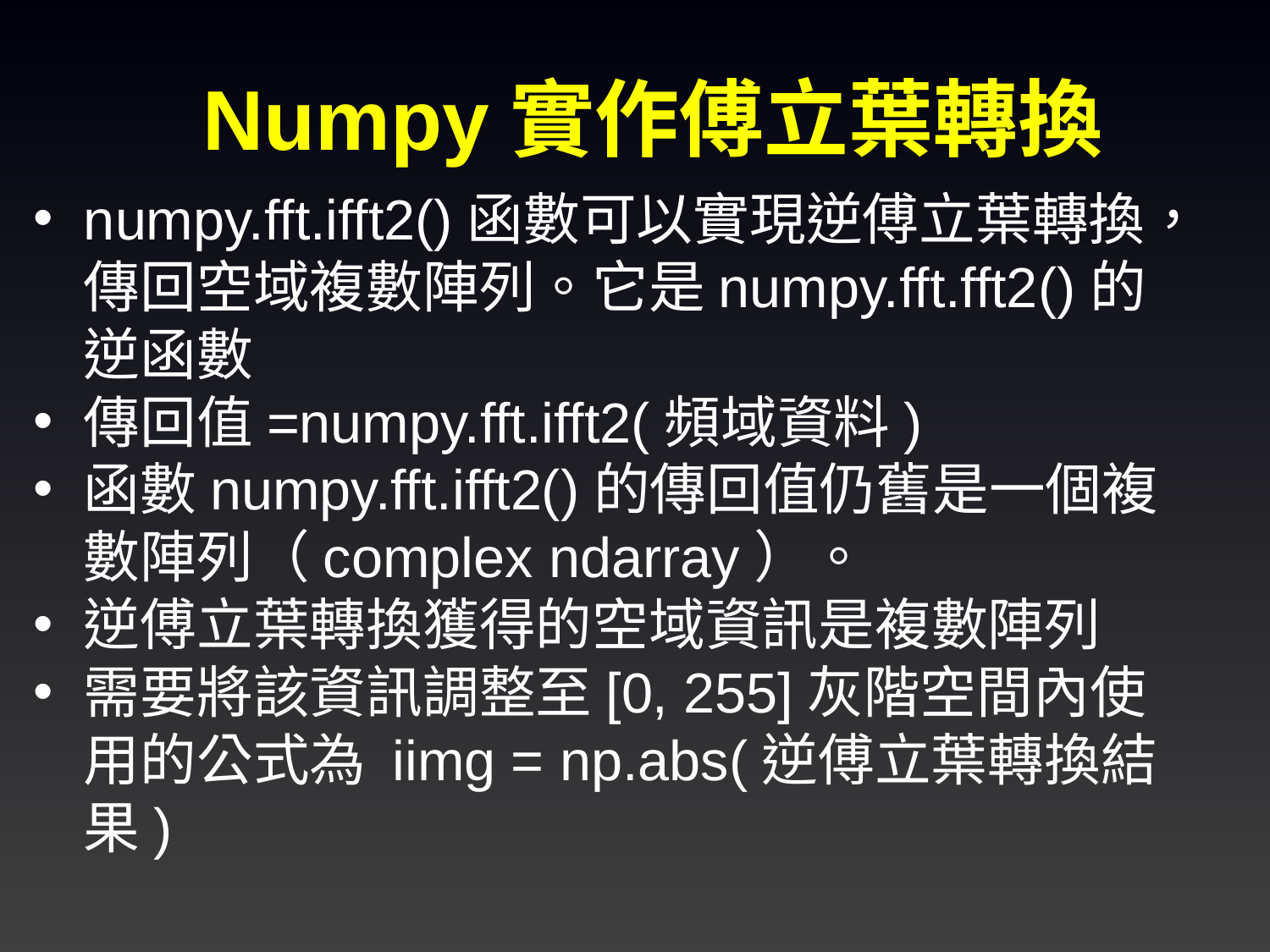

Numpy實作傅立葉轉換
numpy.fft.ifft2()函數可以實現逆傅立葉轉換，傳回空域複數陣列。它是numpy.fft.fft2()的逆函數
傳回值=numpy.fft.ifft2(頻域資料)
函數numpy.fft.ifft2()的傳回值仍舊是一個複數陣列（complex ndarray）。
逆傅立葉轉換獲得的空域資訊是複數陣列
需要將該資訊調整至[0, 255]灰階空間內使用的公式為 iimg = np.abs(逆傅立葉轉換結果)